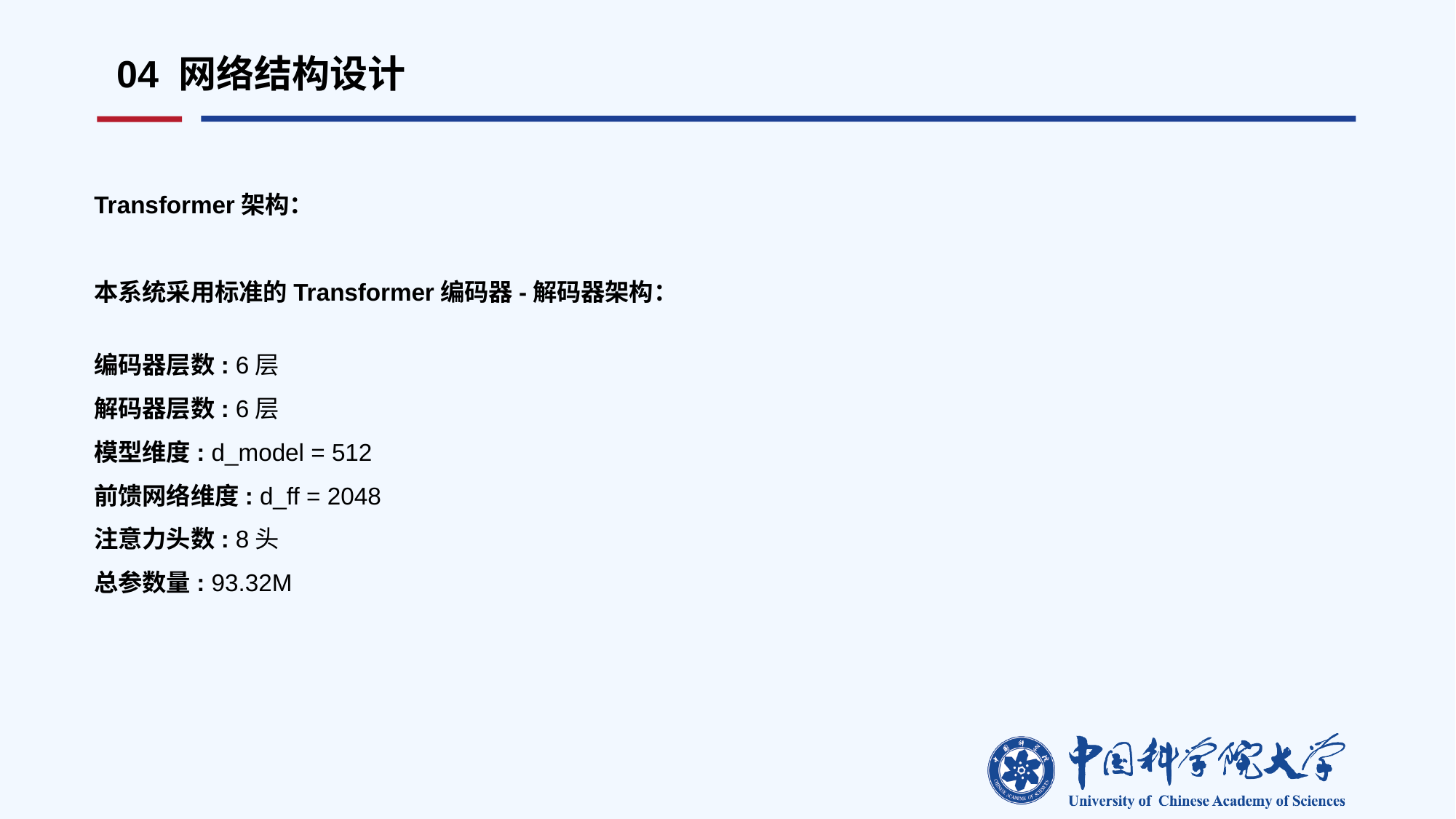

04 网络结构设计
Transformer架构：

本系统采用标准的Transformer编码器-解码器架构：

编码器层数: 6层
解码器层数: 6层
模型维度: d_model = 512
前馈网络维度: d_ff = 2048
注意力头数: 8头
总参数量: 93.32M